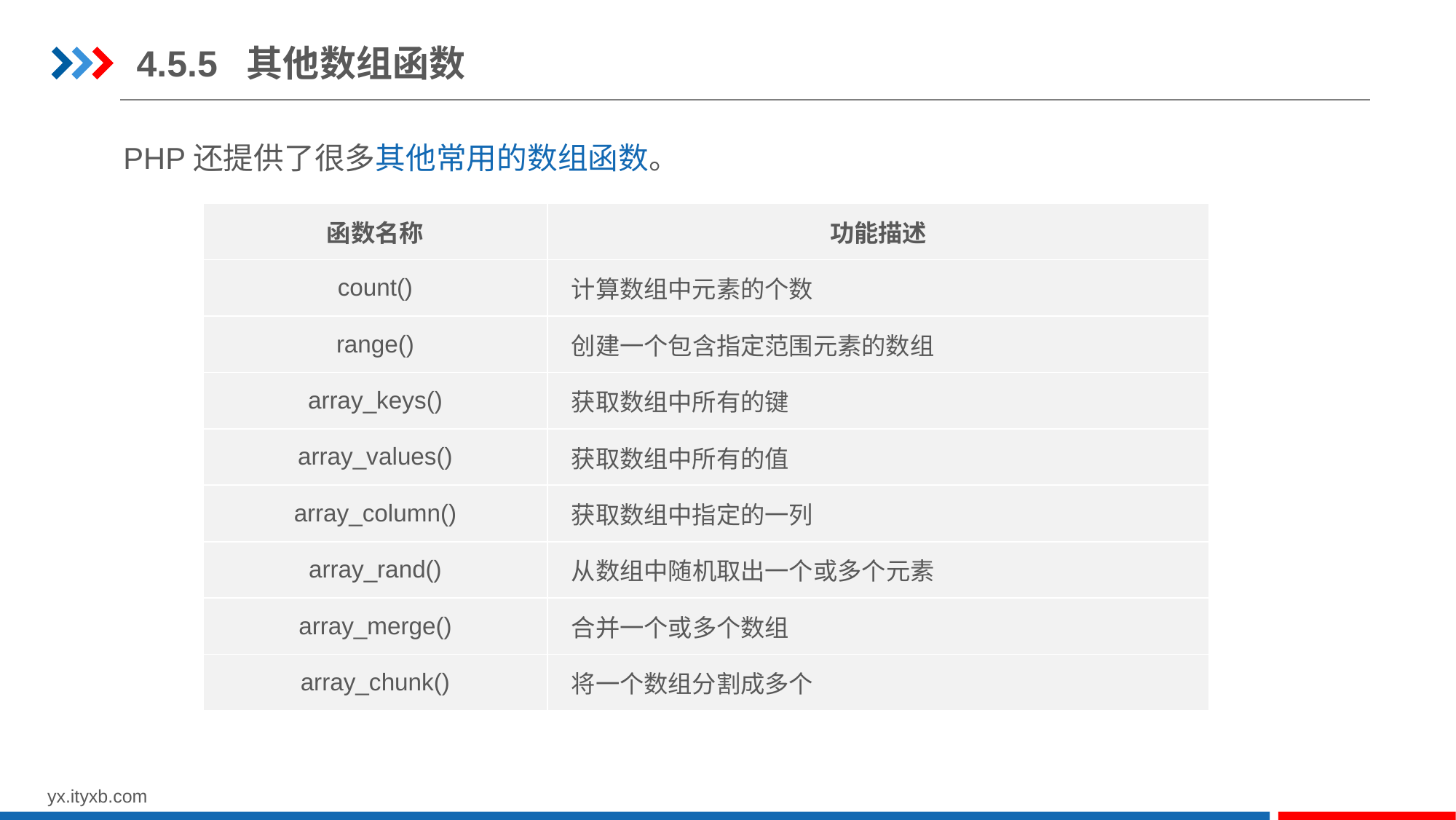

4.5.5  其他数组函数
PHP还提供了很多其他常用的数组函数。
| 函数名称 | 功能描述 |
| --- | --- |
| count() | 计算数组中元素的个数 |
| range() | 创建一个包含指定范围元素的数组 |
| array\_keys() | 获取数组中所有的键 |
| array\_values() | 获取数组中所有的值 |
| array\_column() | 获取数组中指定的一列 |
| array\_rand() | 从数组中随机取出一个或多个元素 |
| array\_merge() | 合并一个或多个数组 |
| array\_chunk() | 将一个数组分割成多个 |